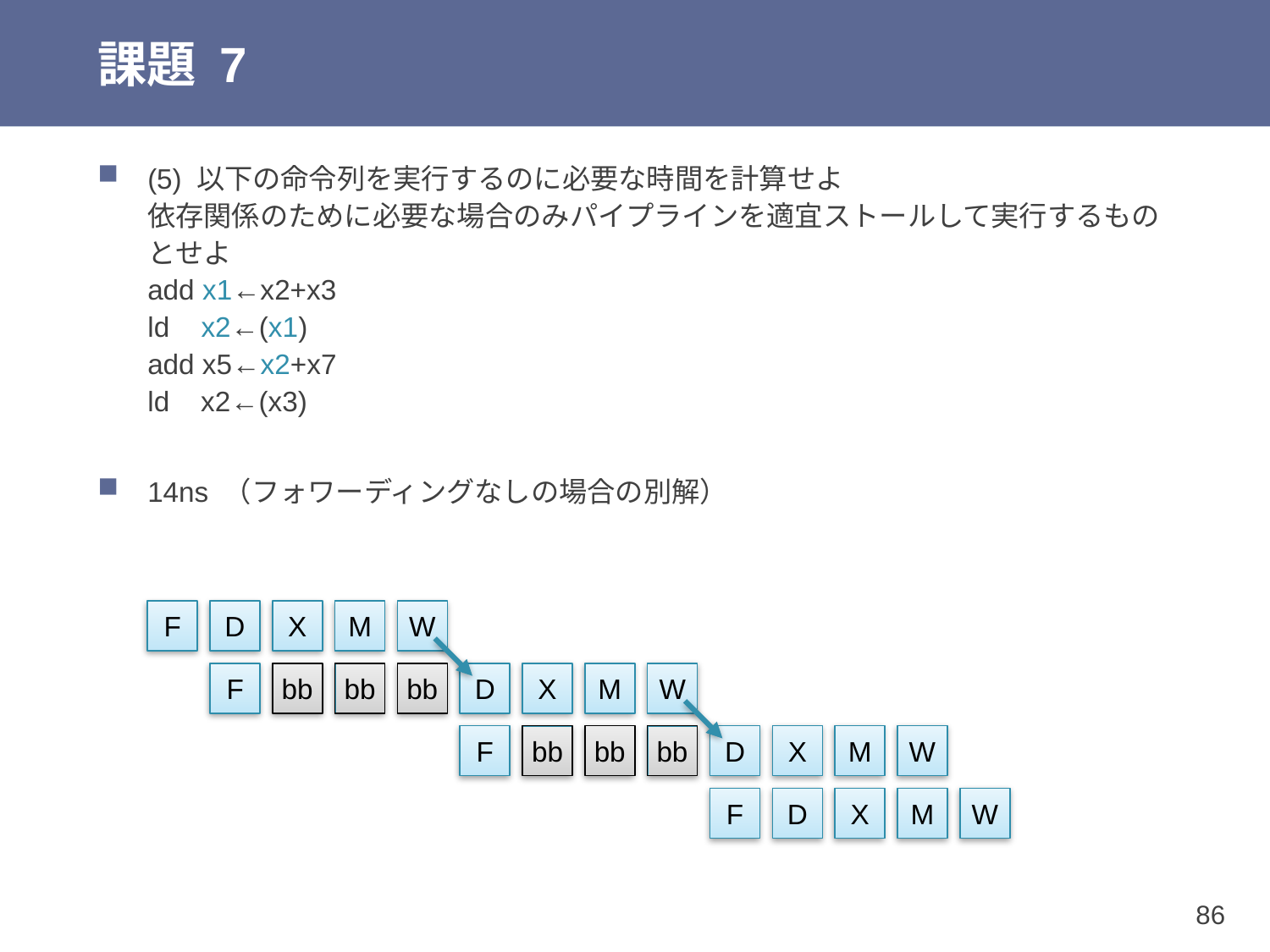

# 課題 7
(5) 以下の命令列を実行するのに必要な時間を計算せよ
依存関係のために必要な場合のみパイプラインを適宜ストールして実行するものとせよ
add x1←x2+x3
ld    x2←(x1)
add x5←x2+x7
ld    x2←(x3)
14ns （フォワーディングなしの場合の別解）

F
D
X
M
W
F
bb
bb
bb
D
X
M
W
F
bb
bb
bb
D
X
M
W
F
D
X
M
W